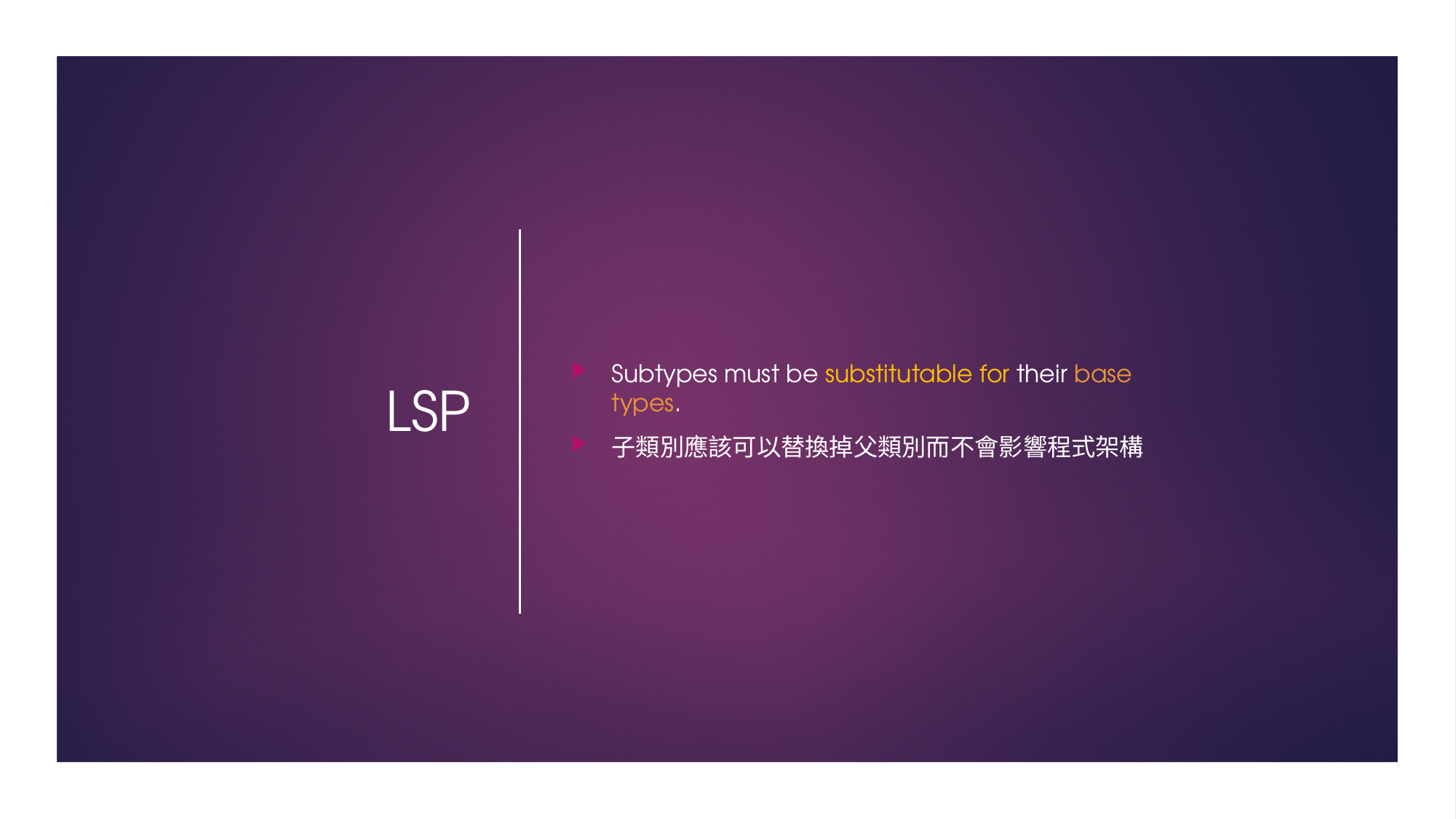

# LSP
Subtypes must be substitutable for their base types.
子類別應該可以替換掉父類別而不會影響程式架構